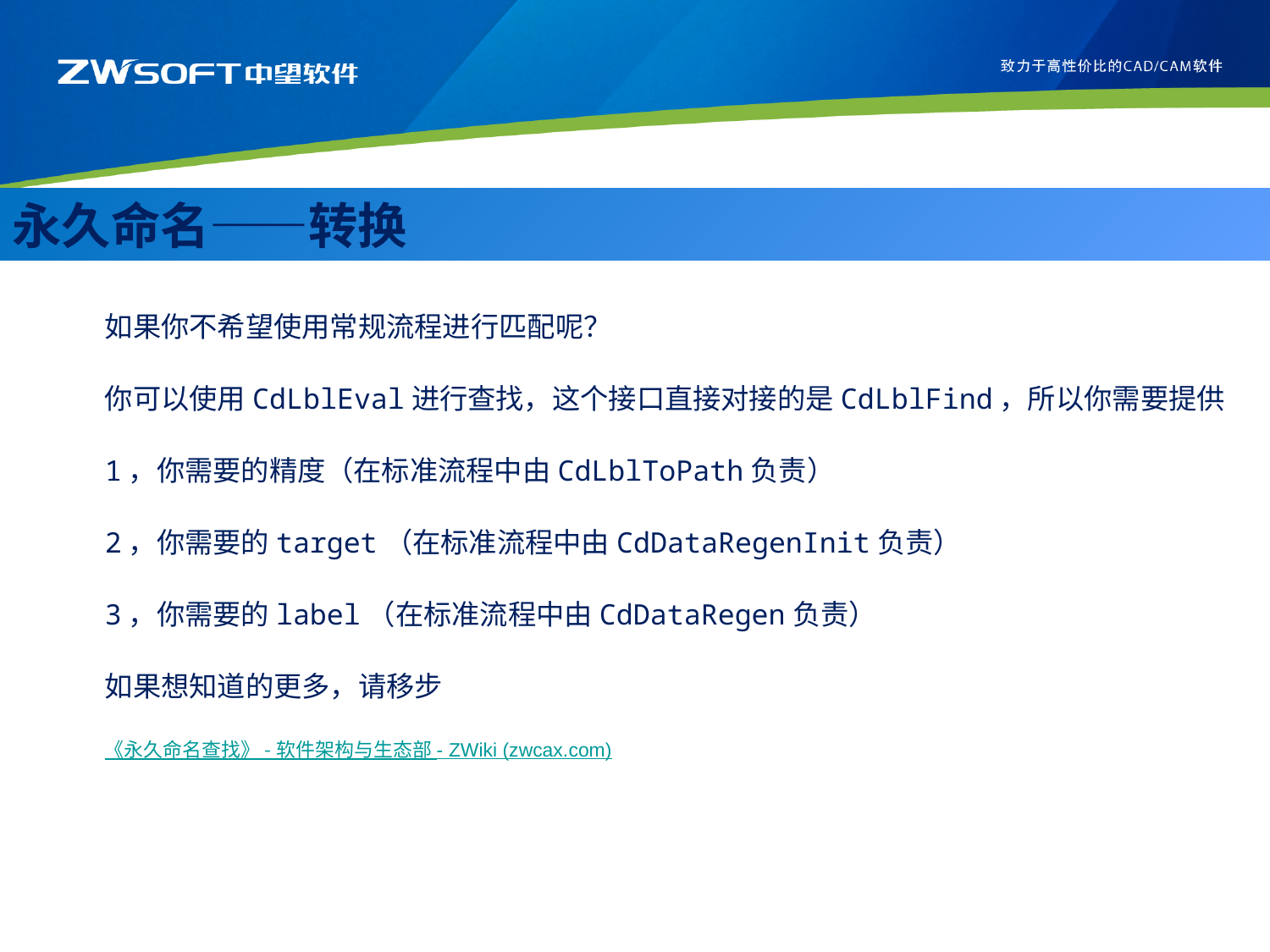

永久命名——转换
如果你不希望使用常规流程进行匹配呢？
你可以使用CdLblEval进行查找，这个接口直接对接的是CdLblFind，所以你需要提供
1，你需要的精度（在标准流程中由CdLblToPath负责）
2，你需要的target（在标准流程中由CdDataRegenInit负责）
3，你需要的label（在标准流程中由CdDataRegen负责）
如果想知道的更多，请移步
《永久命名查找》 - 软件架构与生态部 - ZWiki (zwcax.com)